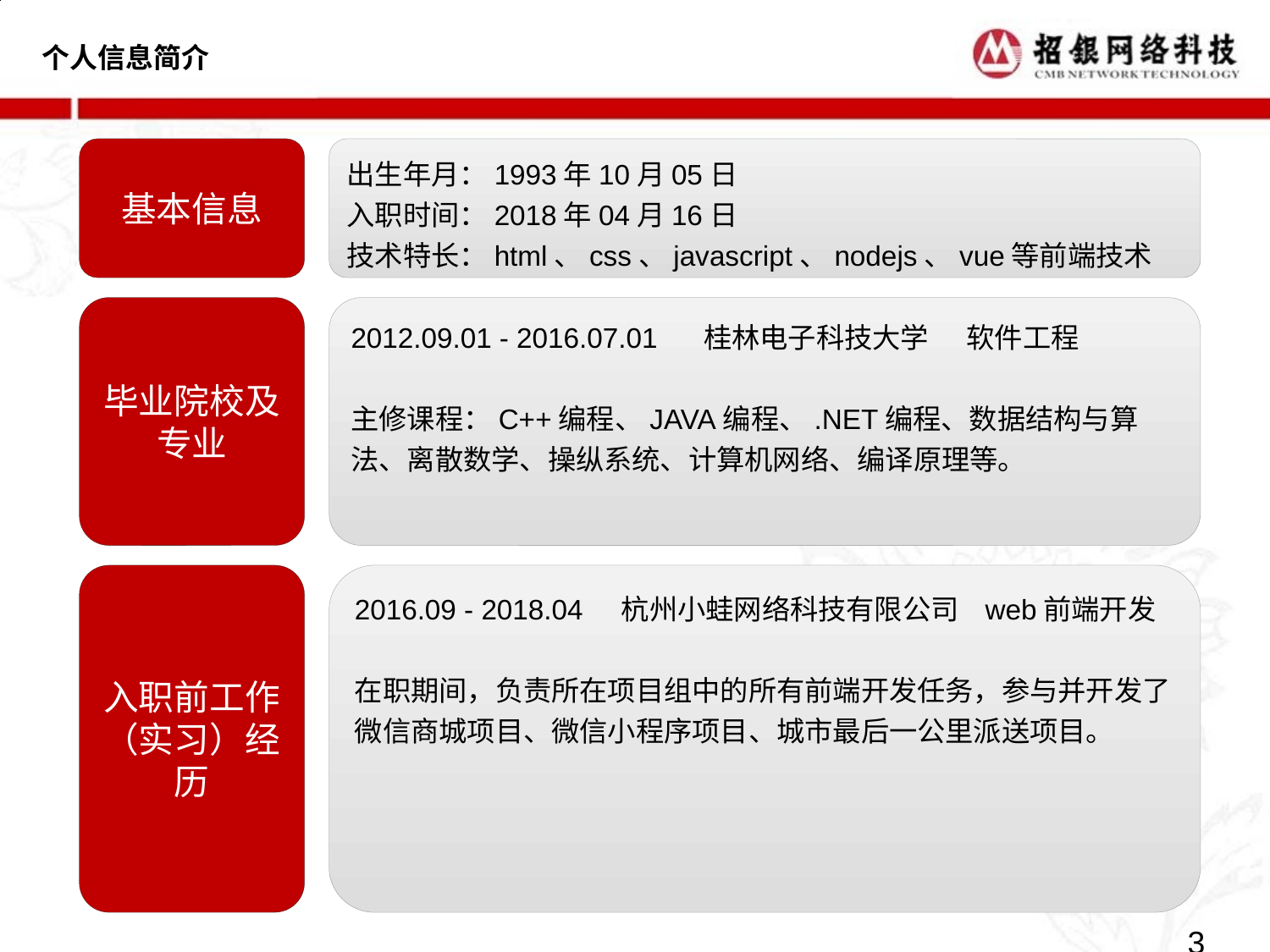

个人信息简介
基本信息
出生年月：1993年10月05日
入职时间：2018年04月16日
技术特长：html、css、javascript、nodejs、vue等前端技术
2012.09.01 - 2016.07.01     桂林电子科技大学      软件工程

主修课程：C++编程、JAVA编程、.NET编程、数据结构与算法、离散数学、操纵系统、计算机网络、编译原理等。
毕业院校及专业
入职前工作（实习）经历
2016.09 - 2018.04    杭州小蛙网络科技有限公司   web前端开发

在职期间，负责所在项目组中的所有前端开发任务，参与并开发了 微信商城项目、微信小程序项目、城市最后一公里派送项目。
3